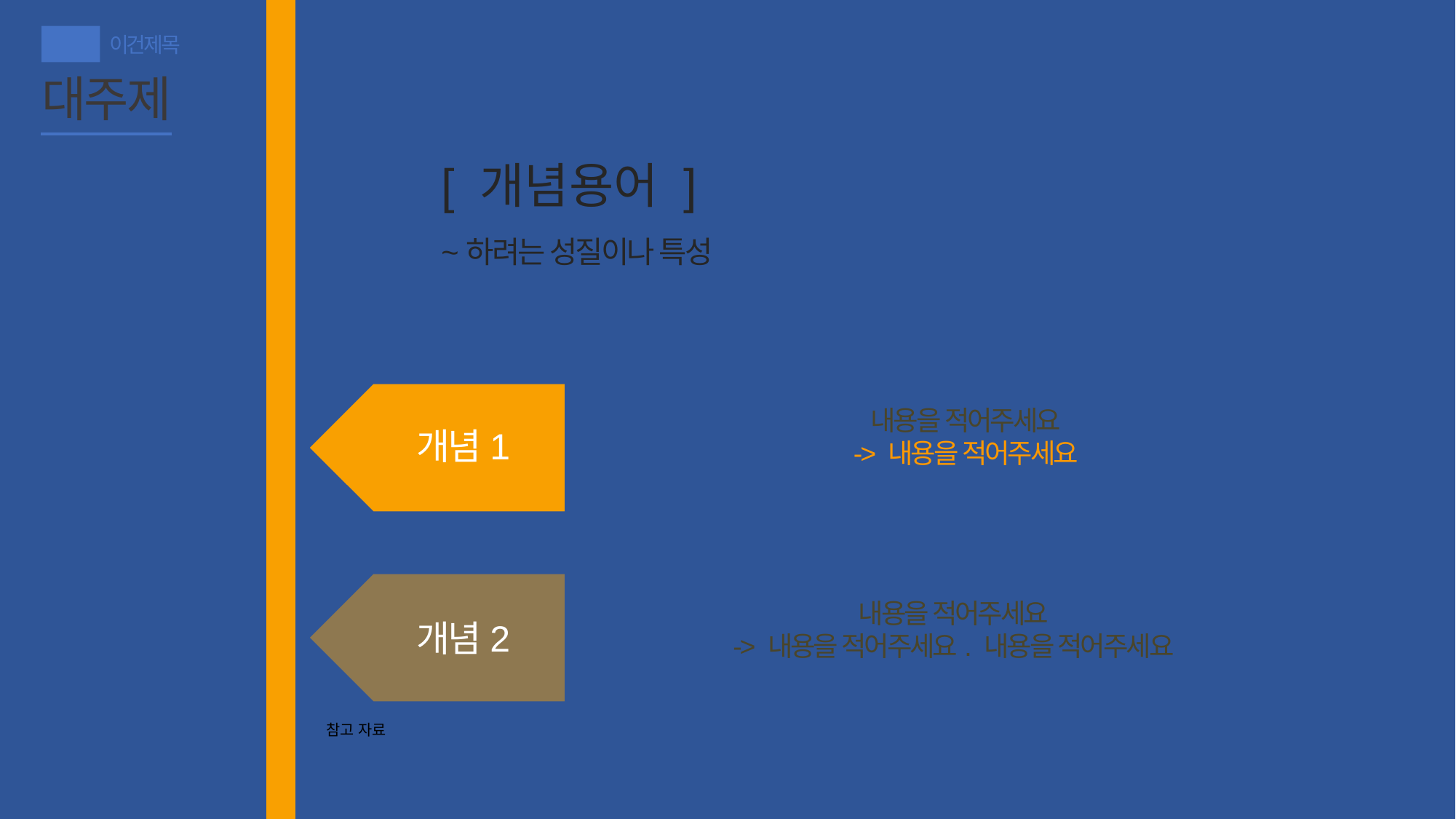

팀명
이건제목
대주제
[ 개념용어 ]

~하려는 성질이나 특성

내용을 적어주세요
-> 내용을 적어주세요
개념1

내용을 적어주세요
-> 내용을 적어주세요. 내용을 적어주세요
개념2
참고 자료